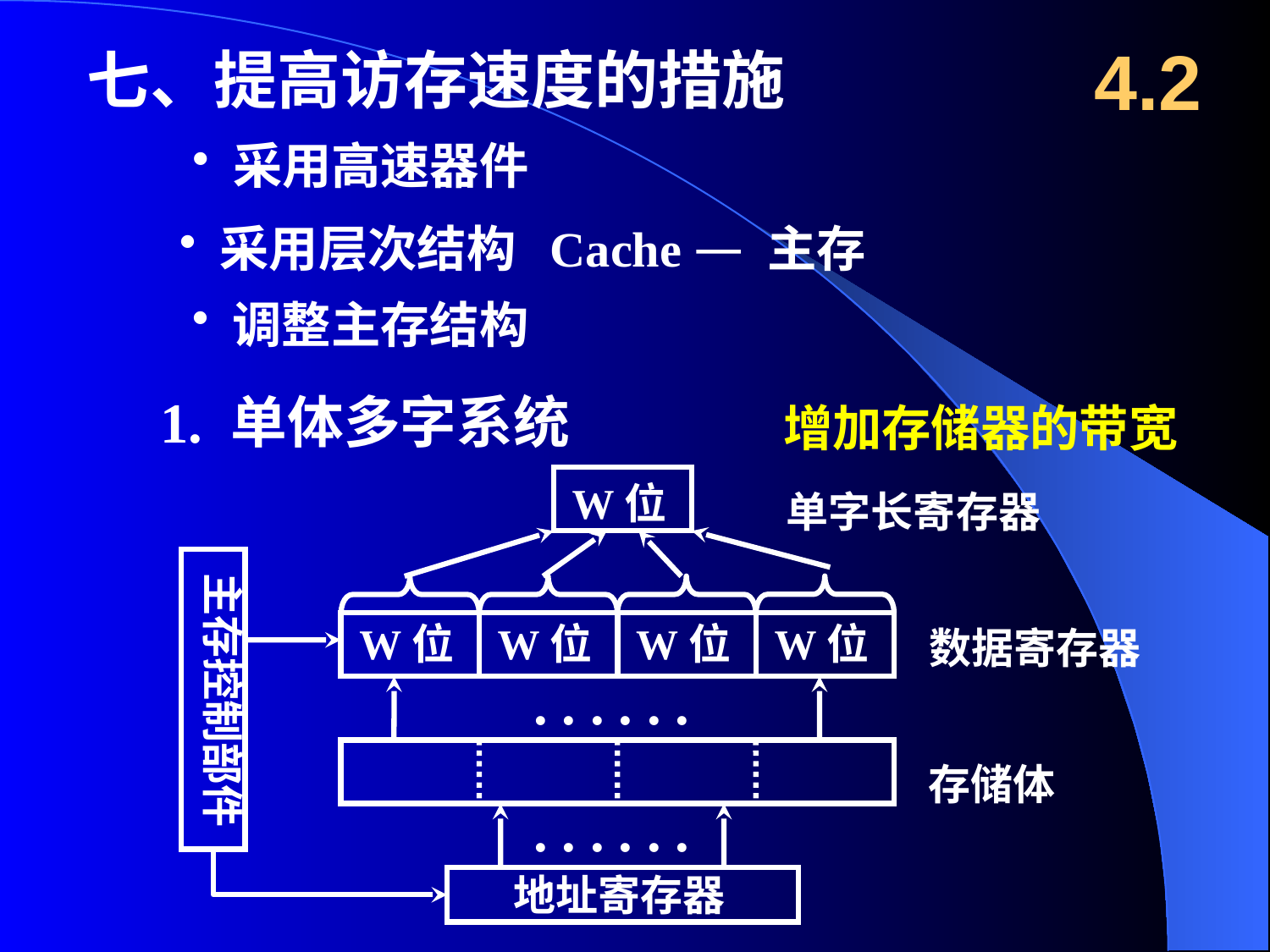

4.2
七、提高访存速度的措施
 采用高速器件
 采用层次结构  Cache      主存

 调整主存结构
1. 单体多字系统
增加存储器的带宽

W位
单字长寄存器

主存控制部件
W位
W位
W位
W位

数据寄存器

. . . . . .

存储体
. . . . . .

地址寄存器